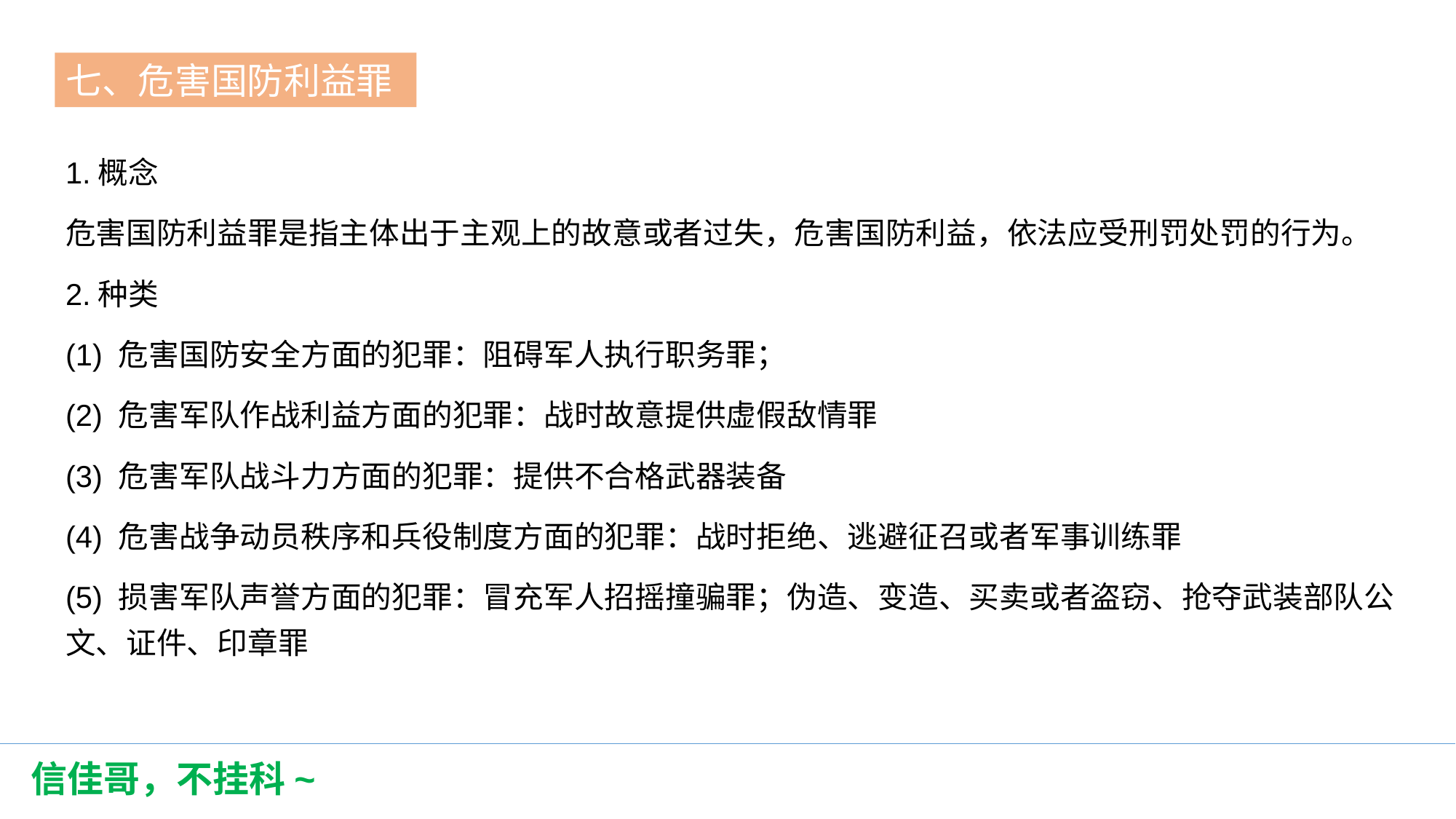

七、危害国防利益罪
第一节
1.概念
危害国防利益罪是指主体出于主观上的故意或者过失，危害国防利益，依法应受刑罚处罚的行为。
2.种类
(1) 危害国防安全方面的犯罪：阻碍军人执行职务罪；
(2) 危害军队作战利益方面的犯罪：战时故意提供虚假敌情罪
(3) 危害军队战斗力方面的犯罪：提供不合格武器装备
(4) 危害战争动员秩序和兵役制度方面的犯罪：战时拒绝、逃避征召或者军事训练罪
(5) 损害军队声誉方面的犯罪：冒充军人招摇撞骗罪；伪造、变造、买卖或者盗窃、抢夺武装部队公文、证件、印章罪